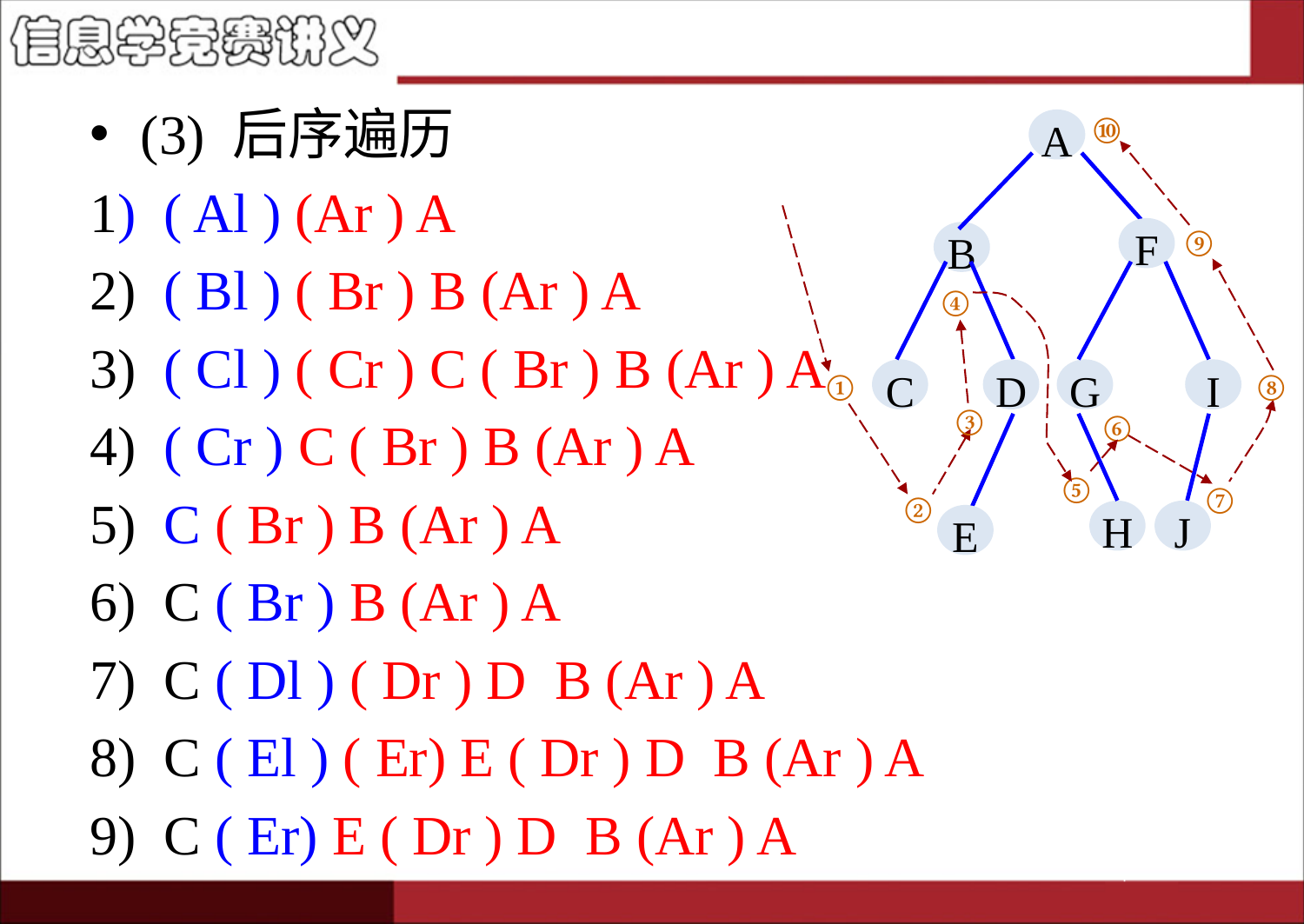

#
(3) 后序遍历
1)  ( Al ) (Ar ) A
2)  ( Bl ) ( Br ) B (Ar ) A
3)  ( Cl ) ( Cr ) C ( Br ) B (Ar ) A
4)  ( Cr ) C ( Br ) B (Ar ) A
5)  C ( Br ) B (Ar ) A
6)  C ( Br ) B (Ar ) A
7)  C ( Dl ) ( Dr ) D  B (Ar ) A
8)  C ( El ) ( Er) E ( Dr ) D  B (Ar ) A
9)  C ( Er) E ( Dr ) D  B (Ar ) A

⑩
A

F
B

C
D
G
I

H
J
E

⑨

④

①
⑧
③

⑥

⑤
⑦
②